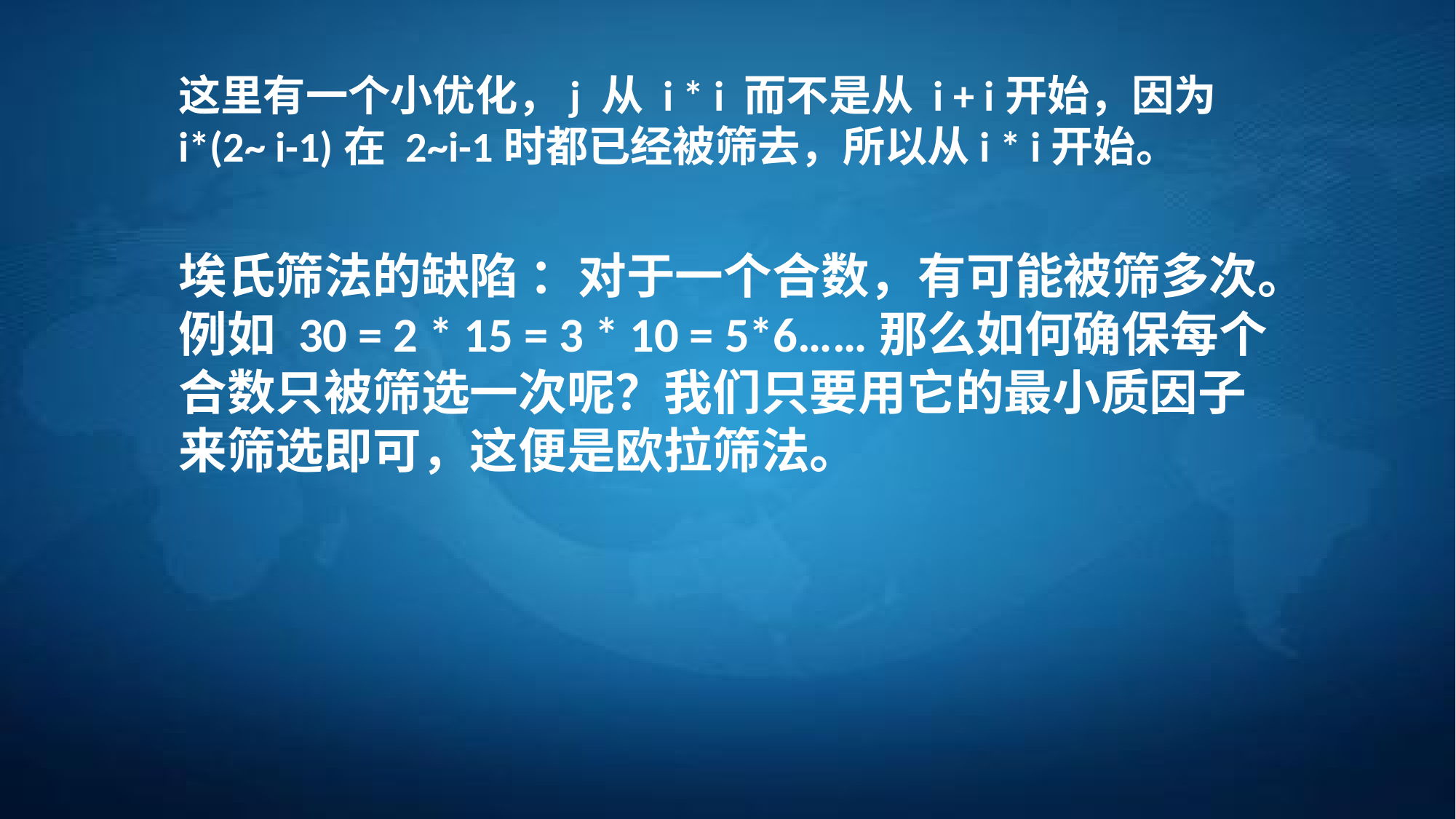

这里有一个小优化，j 从 i * i 而不是从 i + i开始，因为 i*(2~ i-1)在 2~i-1时都已经被筛去，所以从i * i开始。
埃氏筛法的缺陷 ：对于一个合数，有可能被筛多次。例如 30 = 2 * 15 = 3 * 10 = 5*6……那么如何确保每个合数只被筛选一次呢？我们只要用它的最小质因子来筛选即可，这便是欧拉筛法。